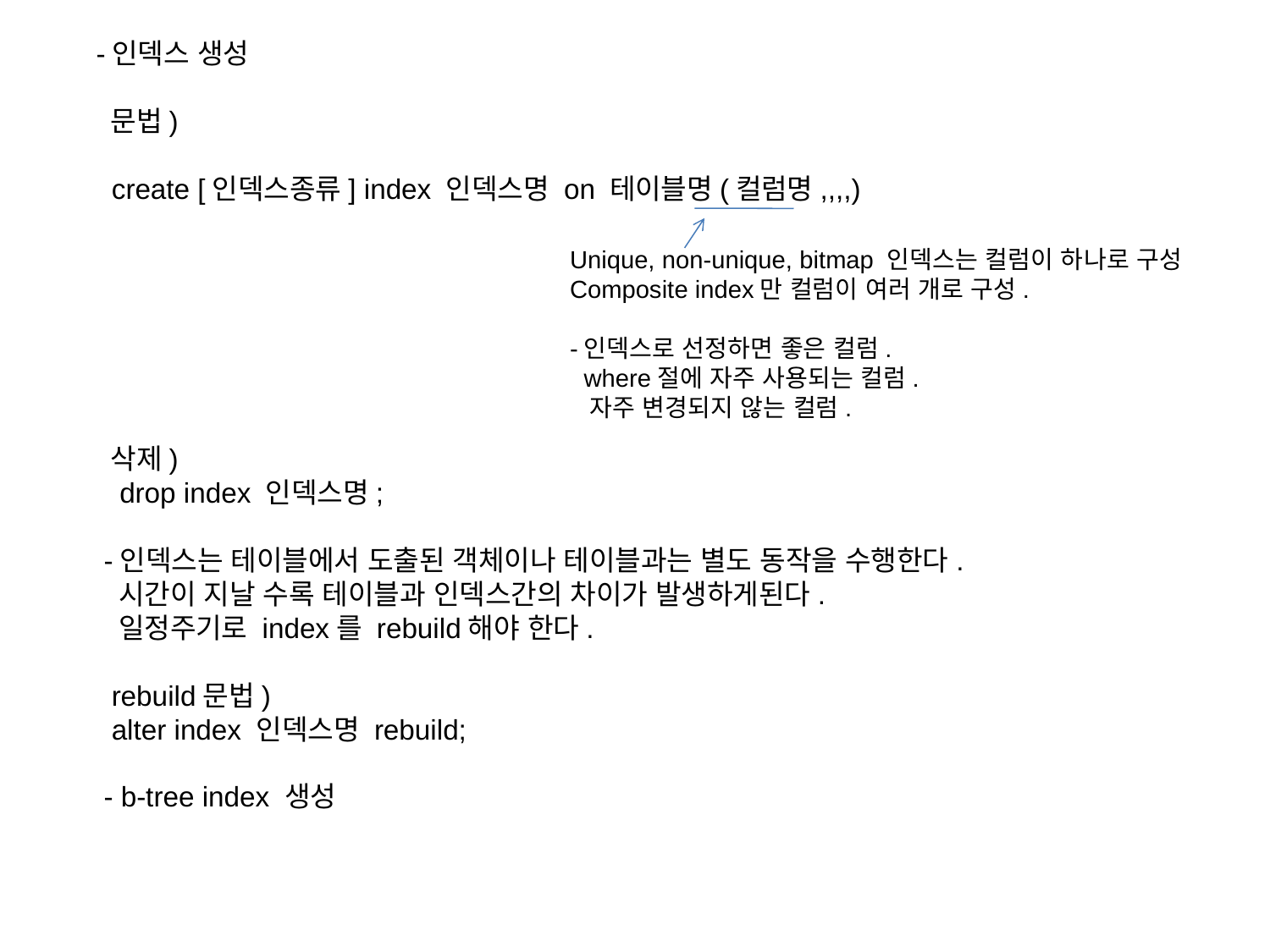

-인덱스 생성

 문법)

  create [인덱스종류] index 인덱스명 on 테이블명(컬럼명,,,,)

 삭제)
   drop index 인덱스명;

 -인덱스는 테이블에서 도출된 객체이나 테이블과는 별도 동작을 수행한다.
  시간이 지날 수록 테이블과 인덱스간의 차이가 발생하게된다.
  일정주기로 index를 rebuild해야 한다.

  rebuild문법)
  alter index 인덱스명 rebuild;

 - b-tree index 생성

Unique, non-unique, bitmap 인덱스는 컬럼이 하나로 구성
Composite index만 컬럼이 여러 개로 구성.

-인덱스로 선정하면 좋은 컬럼.
  where절에 자주 사용되는 컬럼.
  자주 변경되지 않는 컬럼.